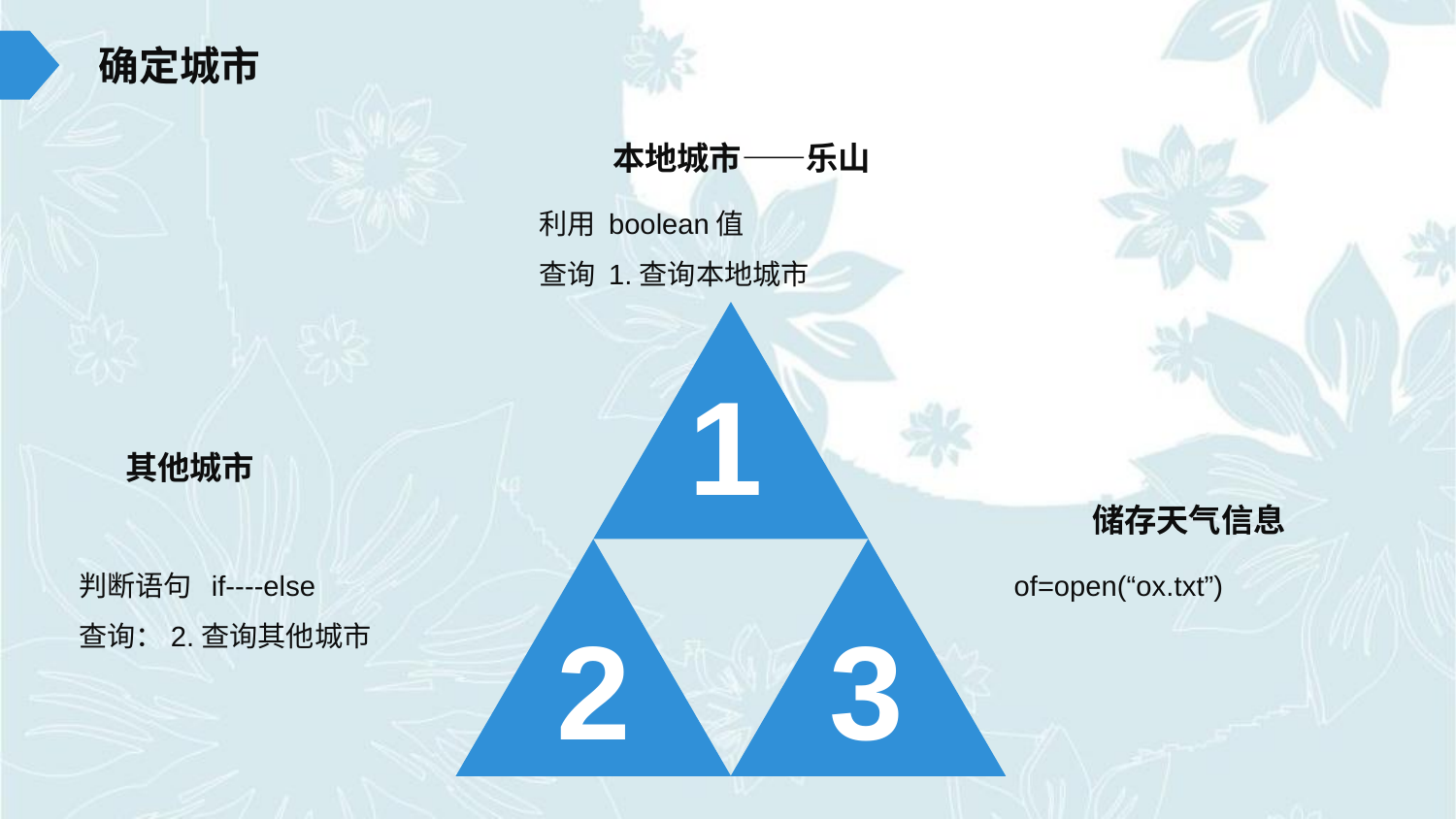

确定城市
本地城市——乐山
利用 boolean值
查询 1.查询本地城市

1
其他城市
储存天气信息

判断语句  if----else
查询：2.查询其他城市
of=open(“ox.txt”)

2
3